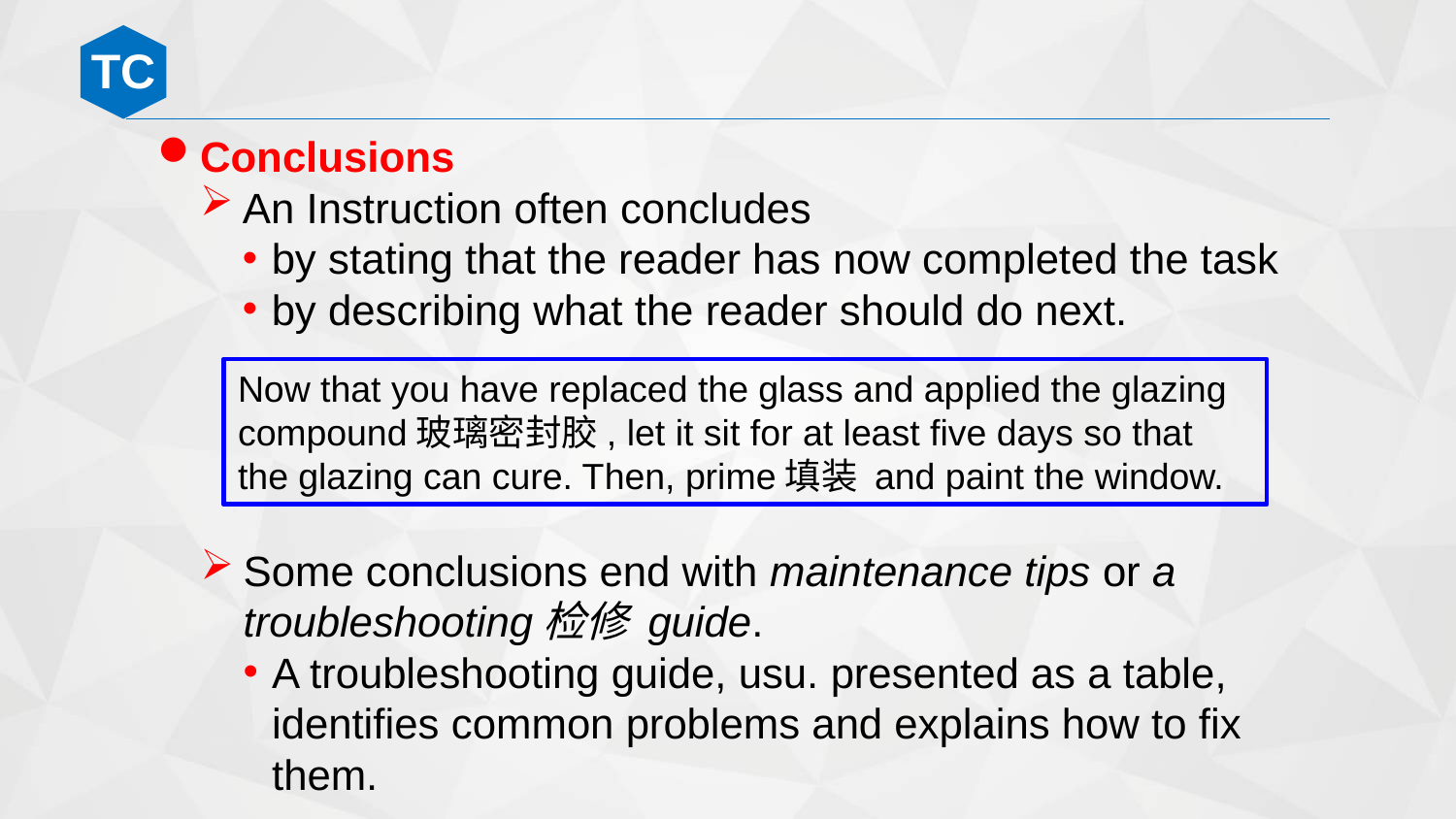

Conclusions
An Instruction often concludes
by stating that the reader has now completed the task
by describing what the reader should do next.
Now that you have replaced the glass and applied the glazing compound玻璃密封胶, let it sit for at least five days so that the glazing can cure. Then, prime填装 and paint the window.
Some conclusions end with maintenance tips or a troubleshooting检修 guide.
A troubleshooting guide, usu. presented as a table, identifies common problems and explains how to fix them.